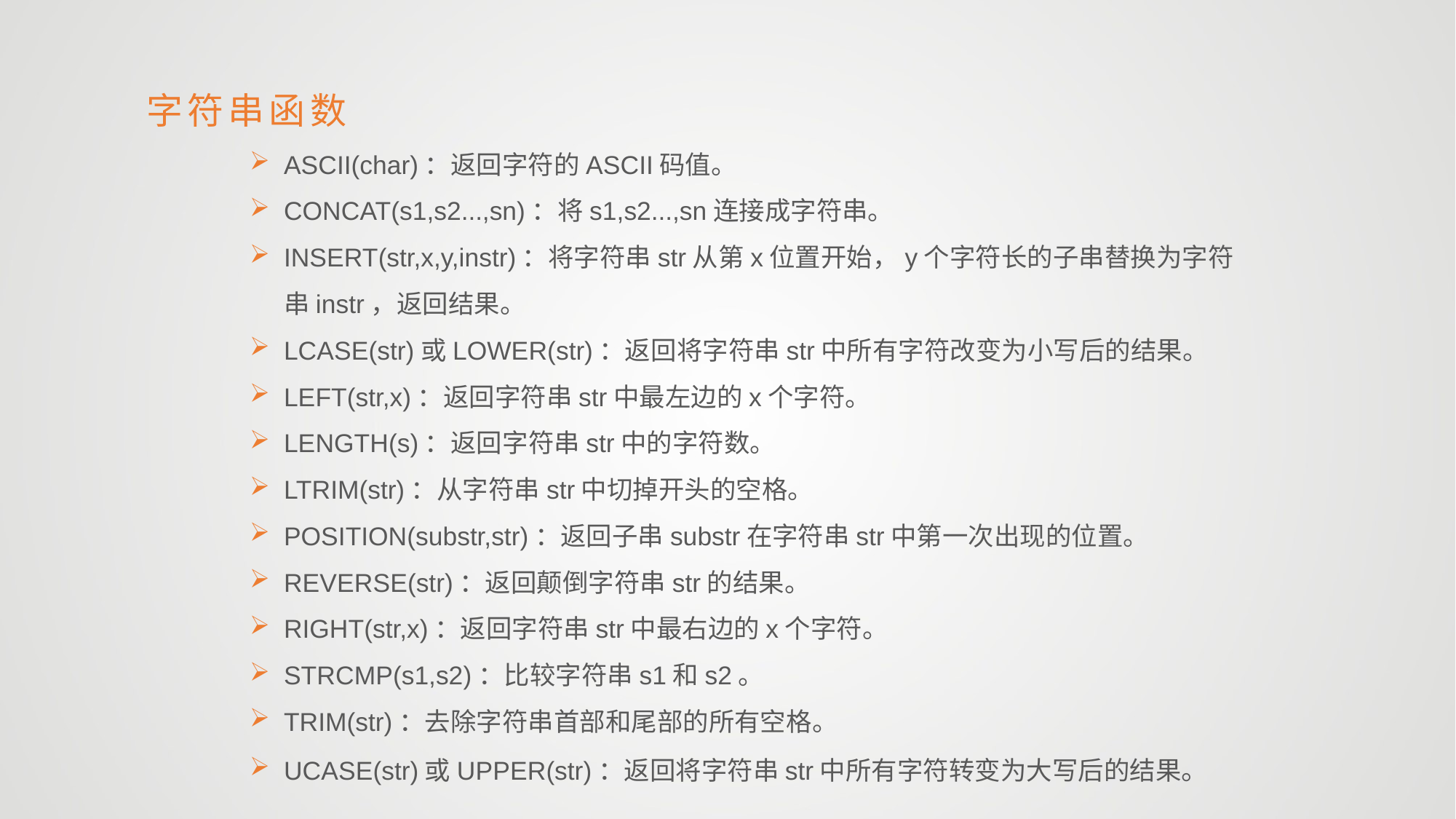

# 字符串函数
ASCII(char)：返回字符的ASCII码值。
CONCAT(s1,s2...,sn)：将s1,s2...,sn连接成字符串。
INSERT(str,x,y,instr)：将字符串str从第x位置开始，y个字符长的子串替换为字符串instr，返回结果。
LCASE(str)或LOWER(str)：返回将字符串str中所有字符改变为小写后的结果。
LEFT(str,x)：返回字符串str中最左边的x个字符。
LENGTH(s)：返回字符串str中的字符数。
LTRIM(str)：从字符串str中切掉开头的空格。
POSITION(substr,str)：返回子串substr在字符串str中第一次出现的位置。
REVERSE(str)：返回颠倒字符串str的结果。
RIGHT(str,x)：返回字符串str中最右边的x个字符。
STRCMP(s1,s2)：比较字符串s1和s2。
TRIM(str)：去除字符串首部和尾部的所有空格。
UCASE(str)或UPPER(str)：返回将字符串str中所有字符转变为大写后的结果。